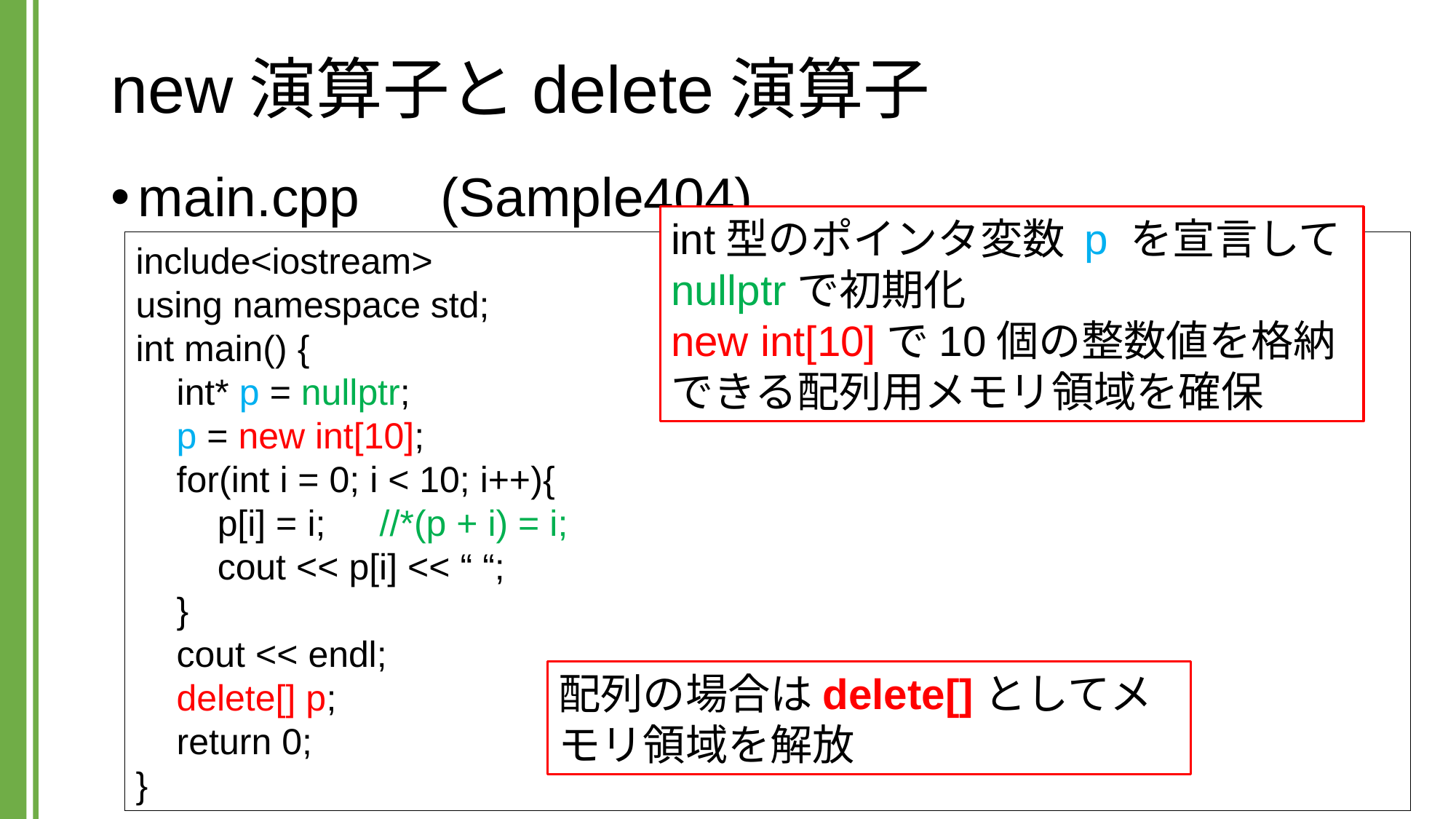

# new演算子とdelete演算子
main.cpp　(Sample404)

int型のポインタ変数 p を宣言してnullptrで初期化
new int[10]で10個の整数値を格納できる配列用メモリ領域を確保
include<iostream>
using namespace std;
int main() {
    int* p = nullptr;
    p = new int[10];
    for(int i = 0; i < 10; i++){
        p[i] = i;　//*(p + i) = i;
        cout << p[i] << “ “;
    }
    cout << endl;
    delete[] p;
    return 0;
}
配列の場合はdelete[]としてメモリ領域を解放